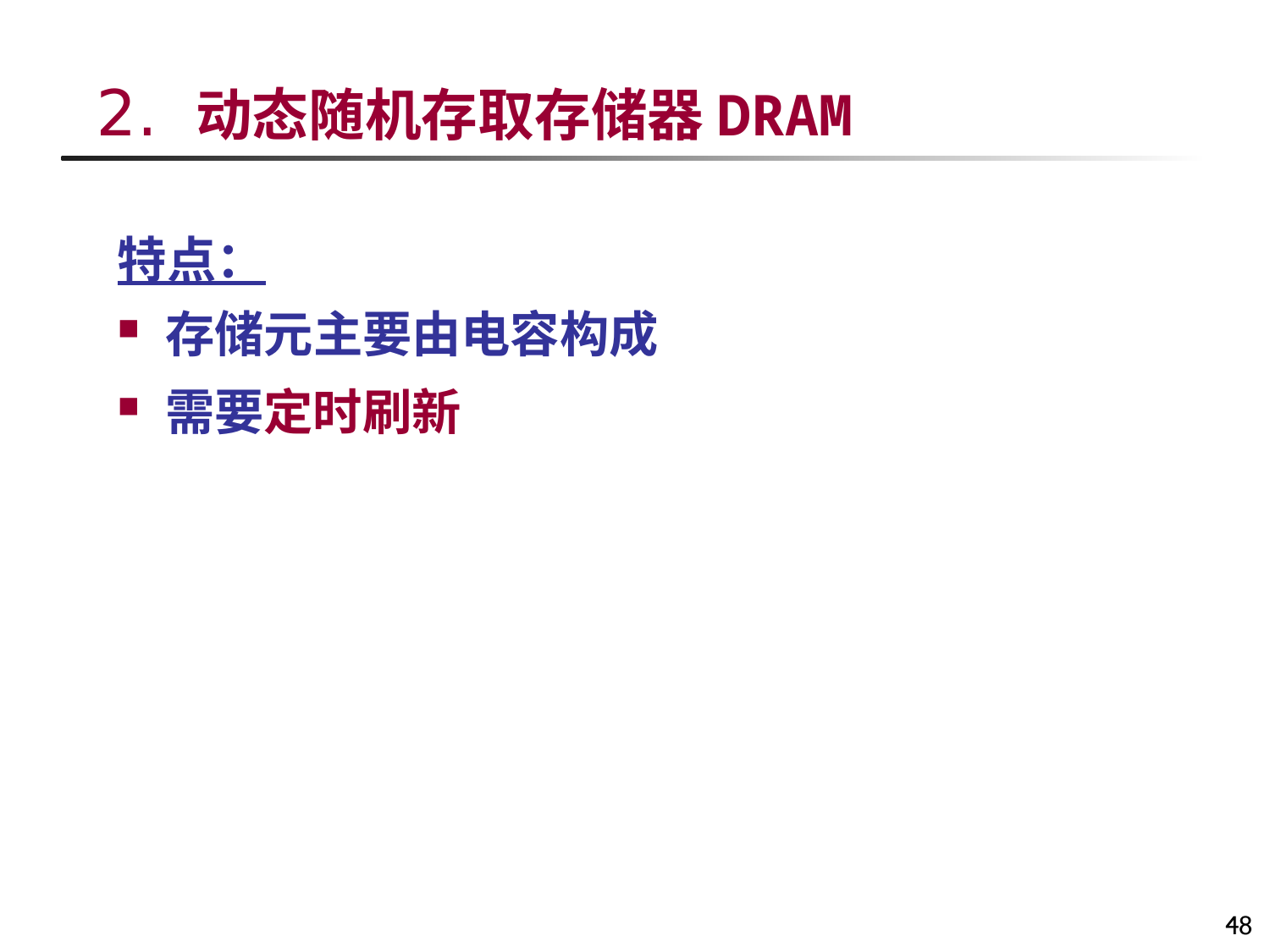

# 2. 动态随机存取存储器DRAM
特点：
存储元主要由电容构成
需要定时刷新
48